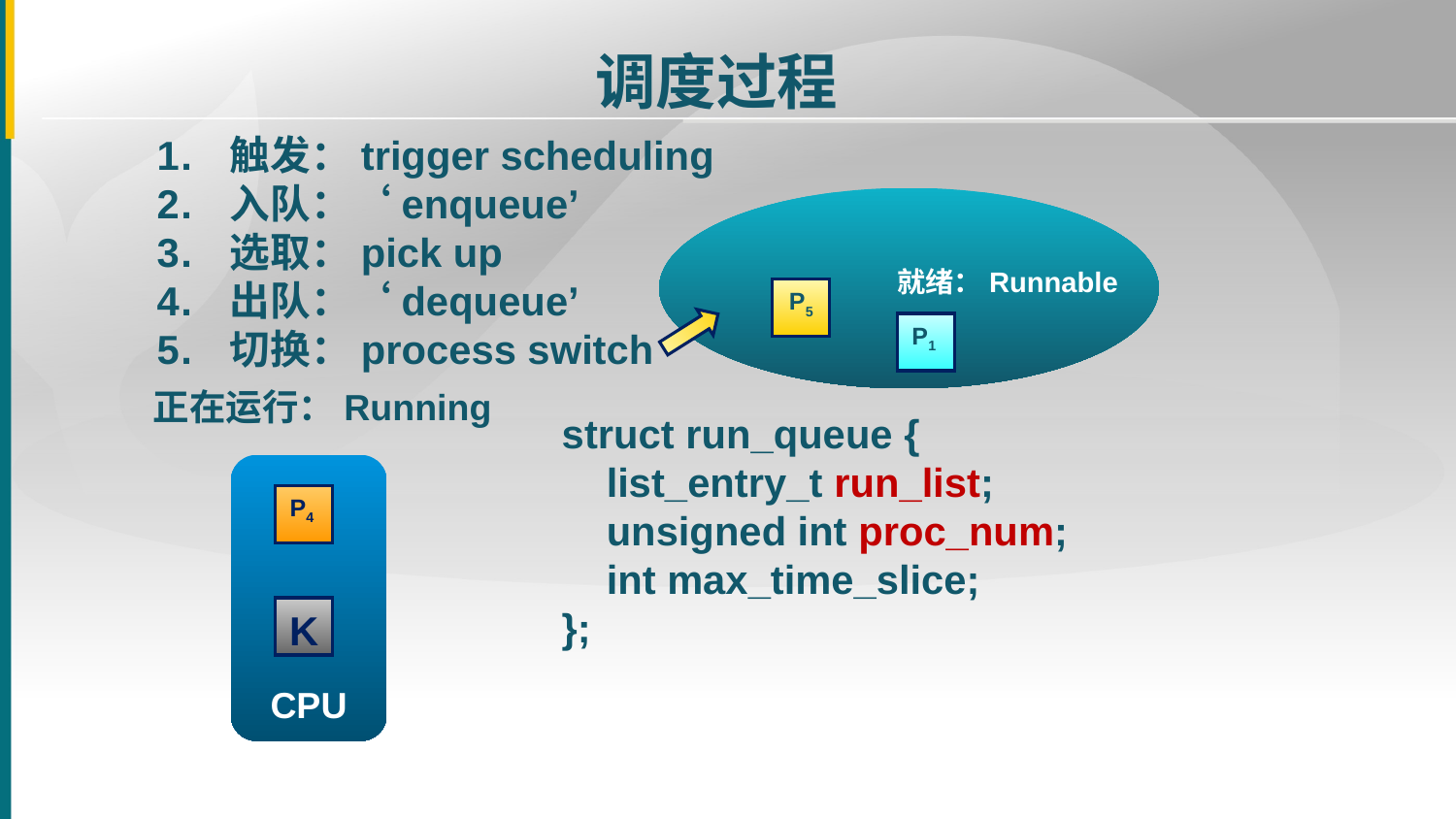

调度过程
触发：trigger scheduling
入队：‘enqueue’
选取：pick up
出队：‘dequeue’
切换：process switch

就绪：Runnable
P5

P1
正在运行：Running
struct run_queue {
    list_entry_t run_list;
    unsigned int proc_num;
    int max_time_slice;
};
CPU
P4
K